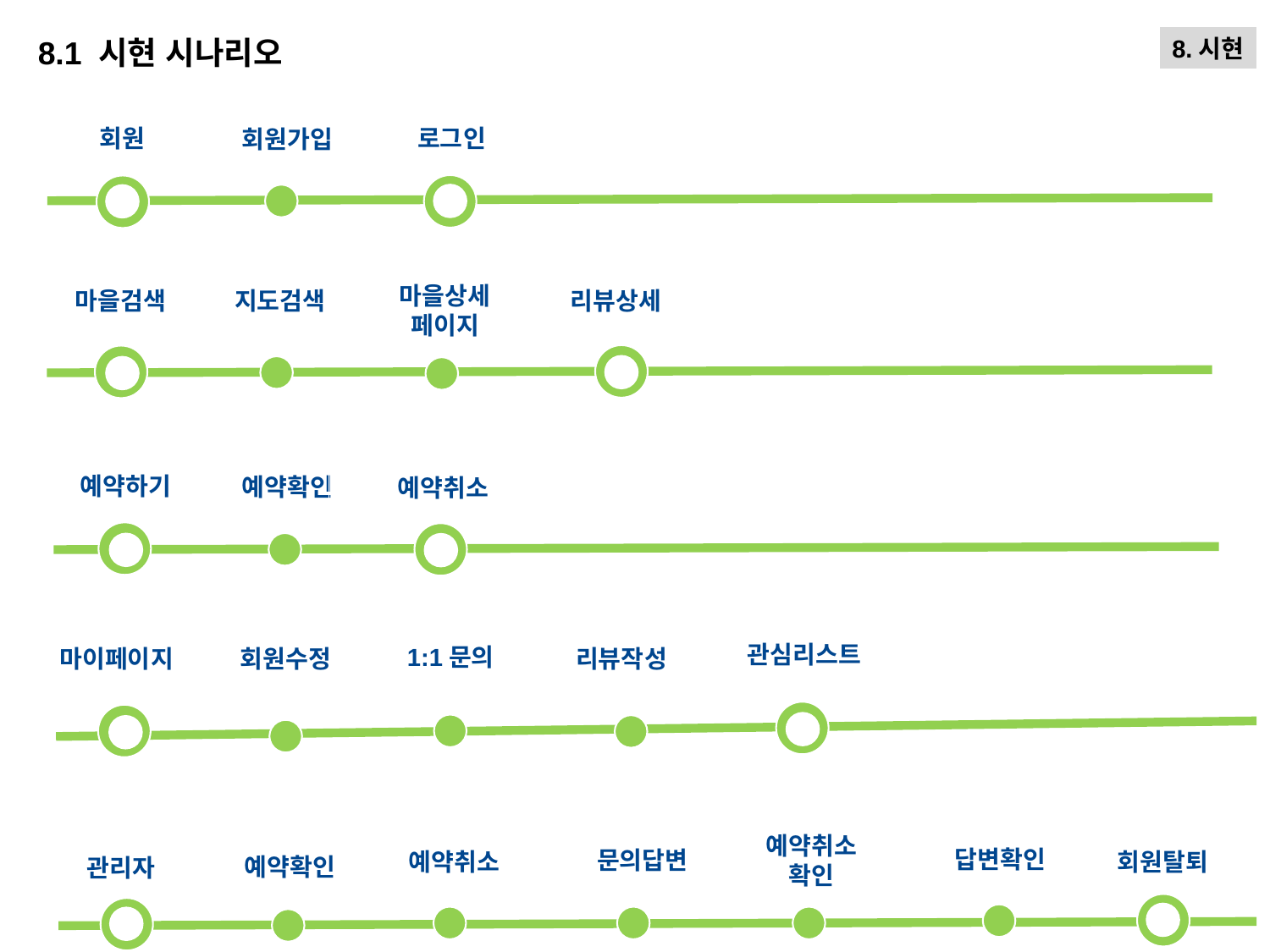

8.1 시현 시나리오
8.시현
로그인
회원
회원가입

마을상세
페이지
리뷰상세
마을검색
지도검색

예약하기
예약확인
예약취소

관심리스트
1:1문의
리뷰작성
마이페이지
회원수정

예약취소
확인
답변확인
문의답변
회원탈퇴
예약취소
예약확인
관리자